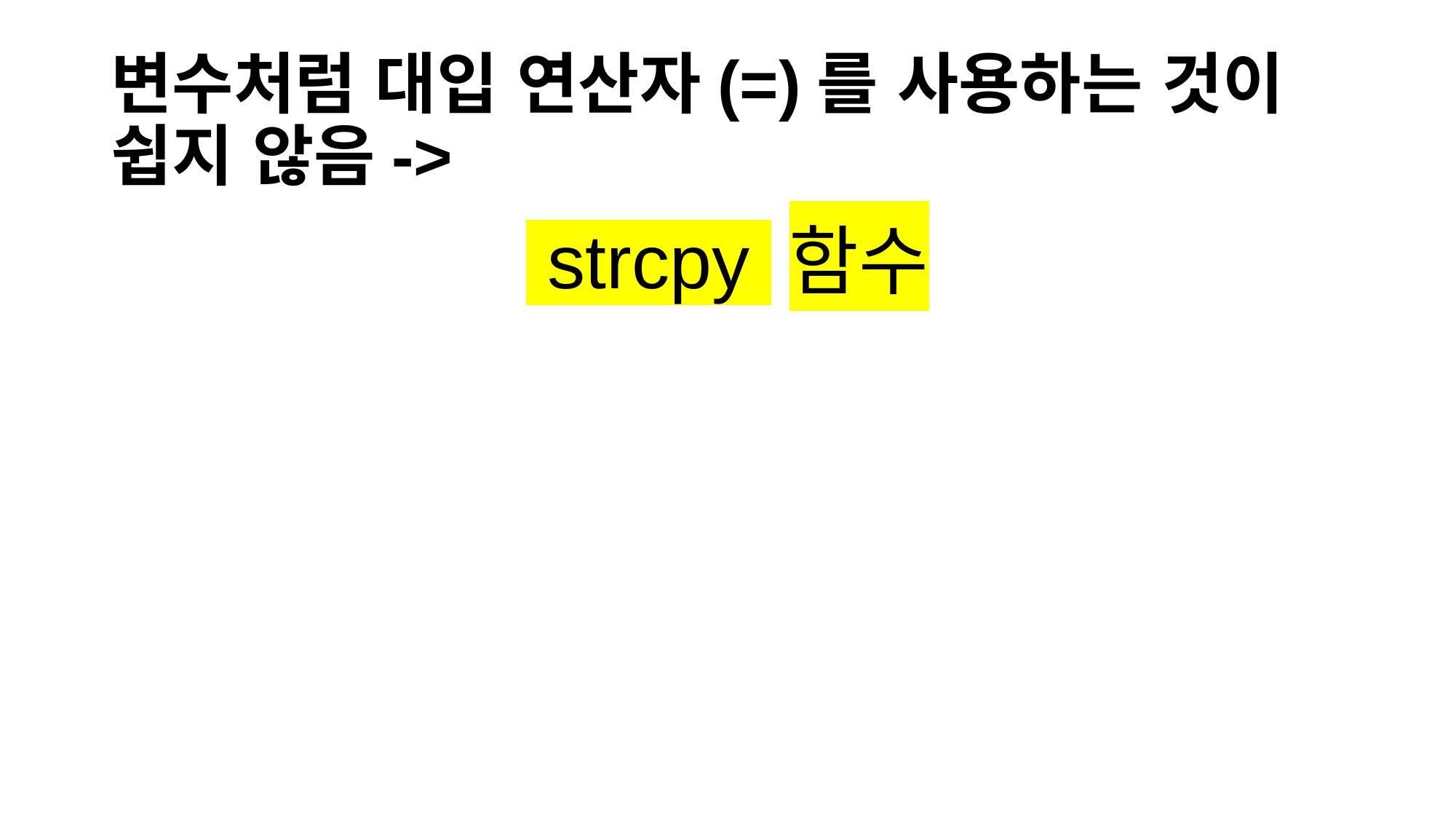

# 변수처럼 대입 연산자(=)를 사용하는 것이 쉽지 않음->
 strcpy 함수